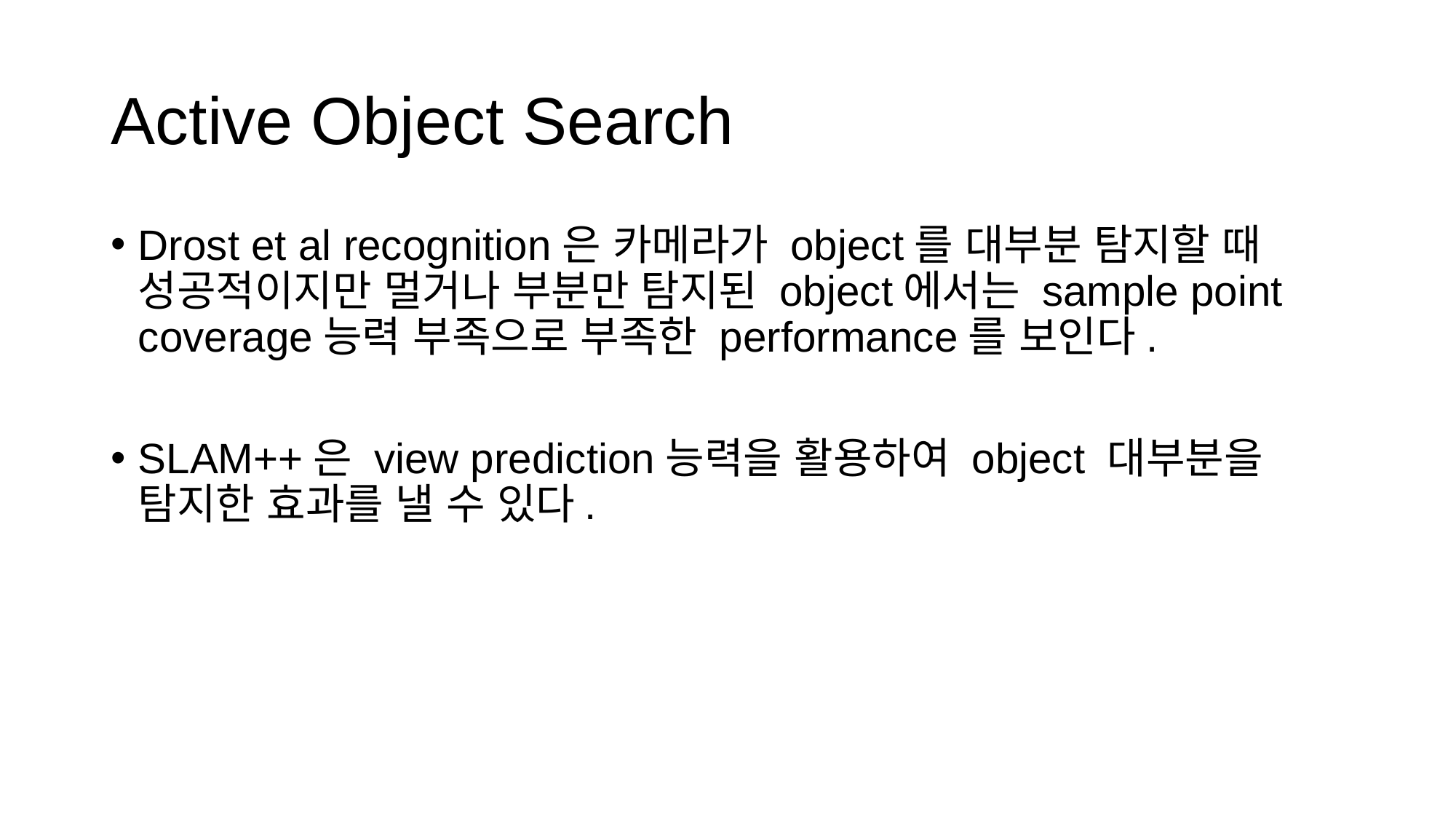

# Active Object Search
Drost et al recognition은 카메라가 object를 대부분 탐지할 때 성공적이지만 멀거나 부분만 탐지된 object에서는 sample point coverage능력 부족으로 부족한 performance를 보인다.

SLAM++은 view prediction능력을 활용하여 object 대부분을 탐지한 효과를 낼 수 있다.